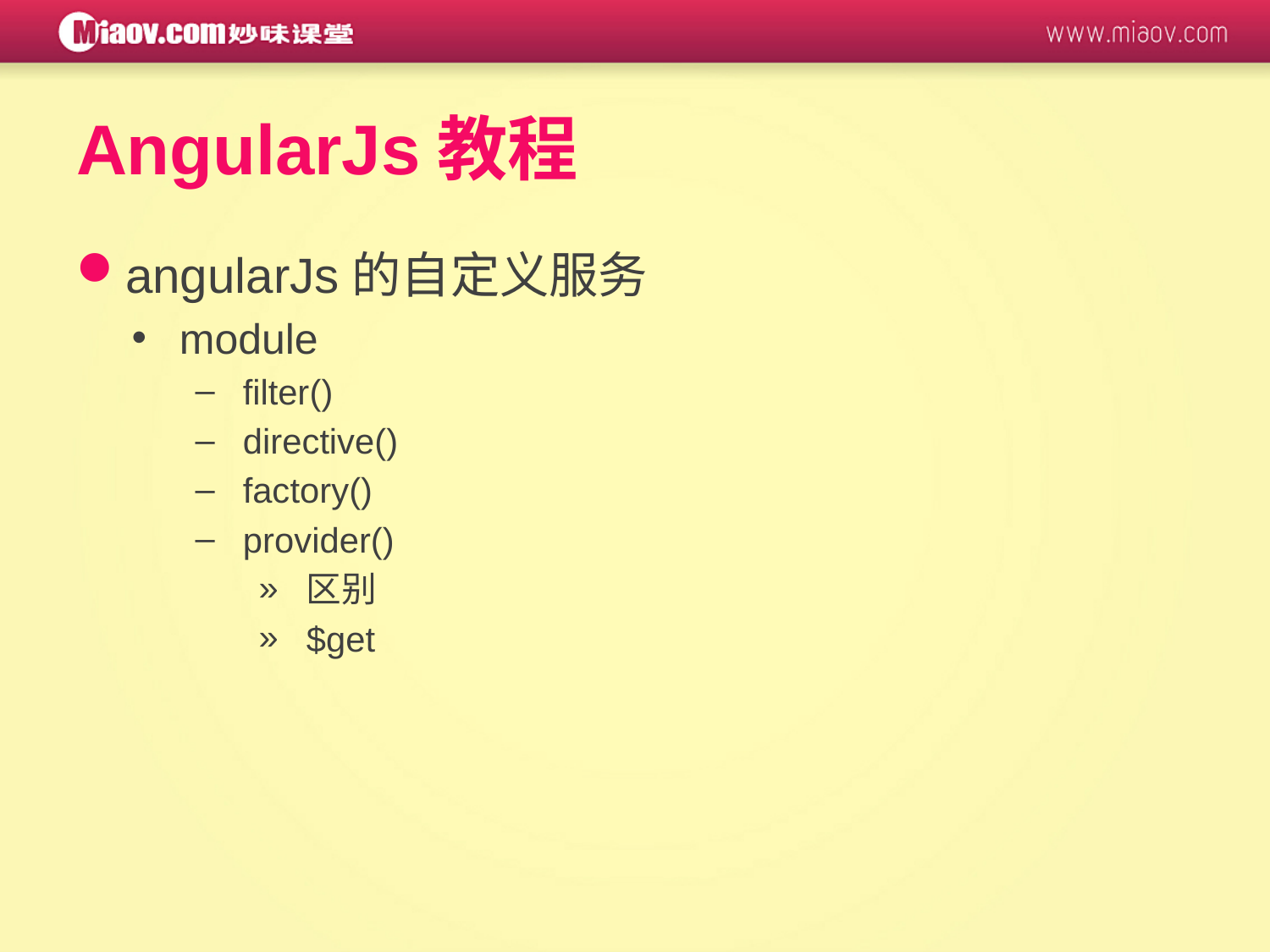

# AngularJs教程
angularJs的自定义服务
module
filter()
directive()
factory()
provider()
区别
$get